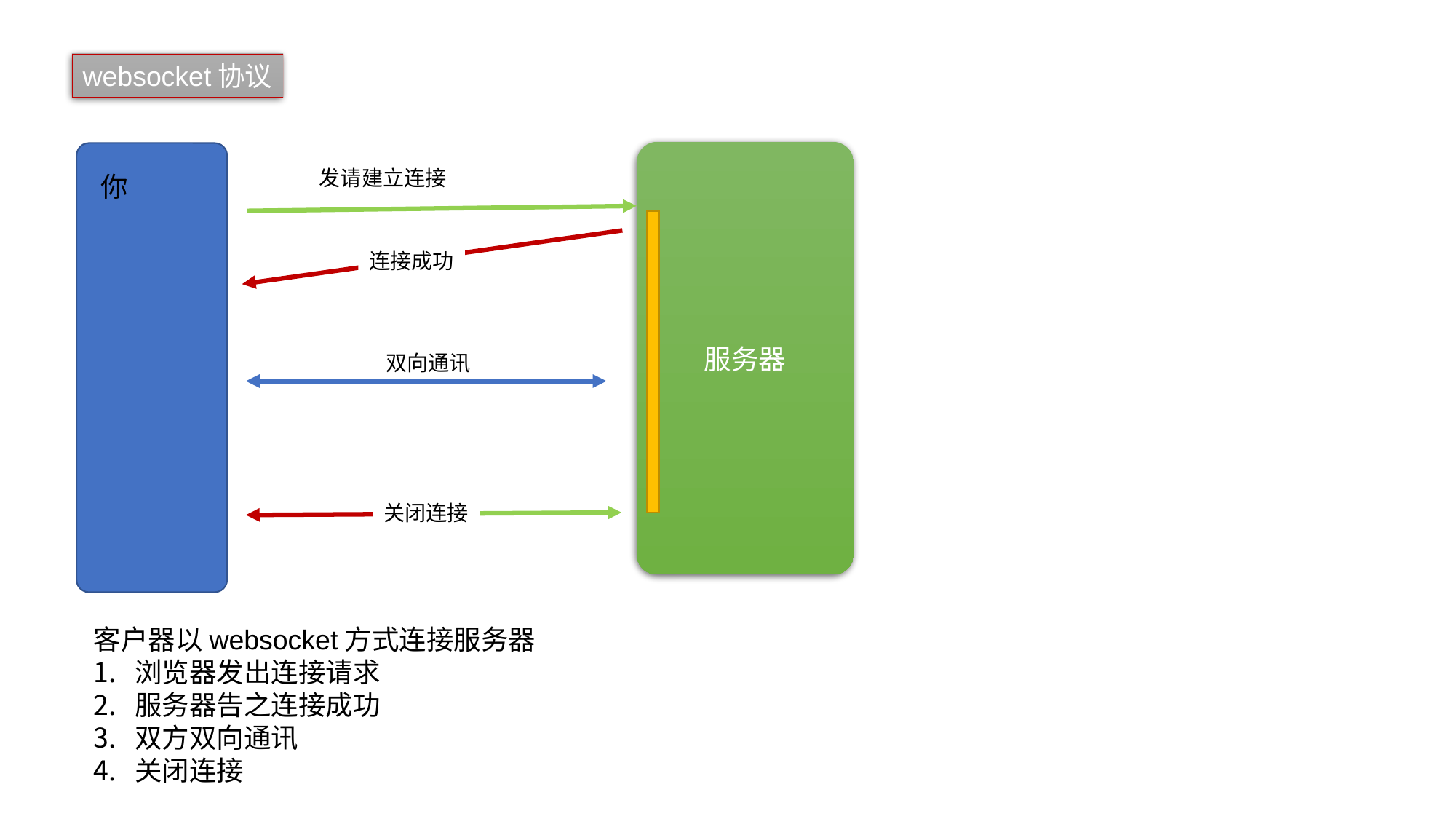

websocket协议
服务器

发请建立连接
你

连接成功
双向通讯
关闭连接
客户器以websocket方式连接服务器
浏览器发出连接请求
服务器告之连接成功
双方双向通讯
关闭连接